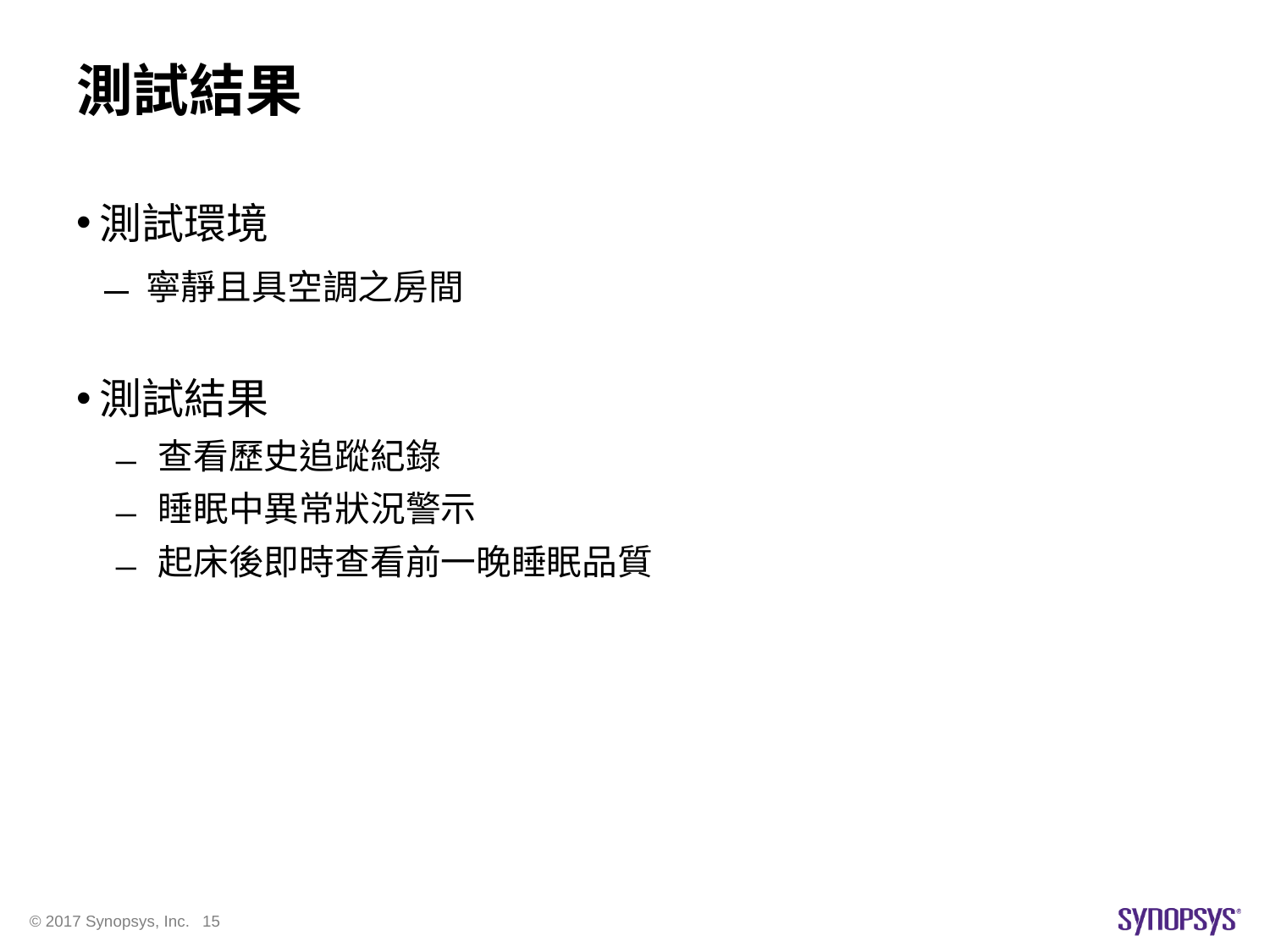

# 測試結果
測試環境
    ̶  寧靜且具空調之房間

測試結果
 ̶   查看歷史追蹤紀錄
 ̶   睡眠中異常狀況警示
 ̶   起床後即時查看前一晚睡眠品質